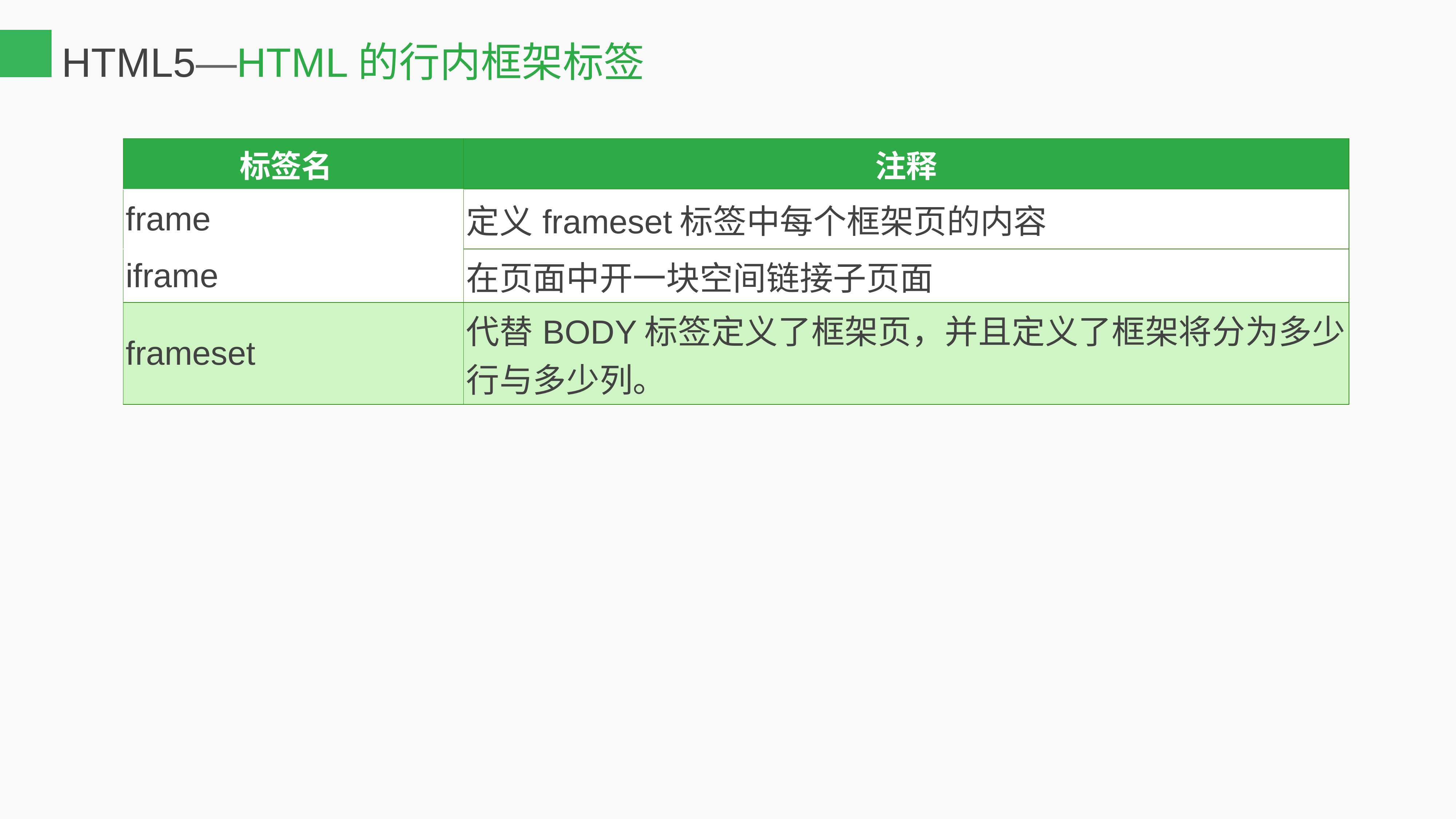

# HTML5—HTML的行内框架标签
| 标签名 | 注释 |
| --- | --- |
| frame | 定义frameset标签中每个框架页的内容 |
| iframe | 在页面中开一块空间链接子页面 |
| frameset | 代替BODY标签定义了框架页，并且定义了框架将分为多少 行与多少列。 |